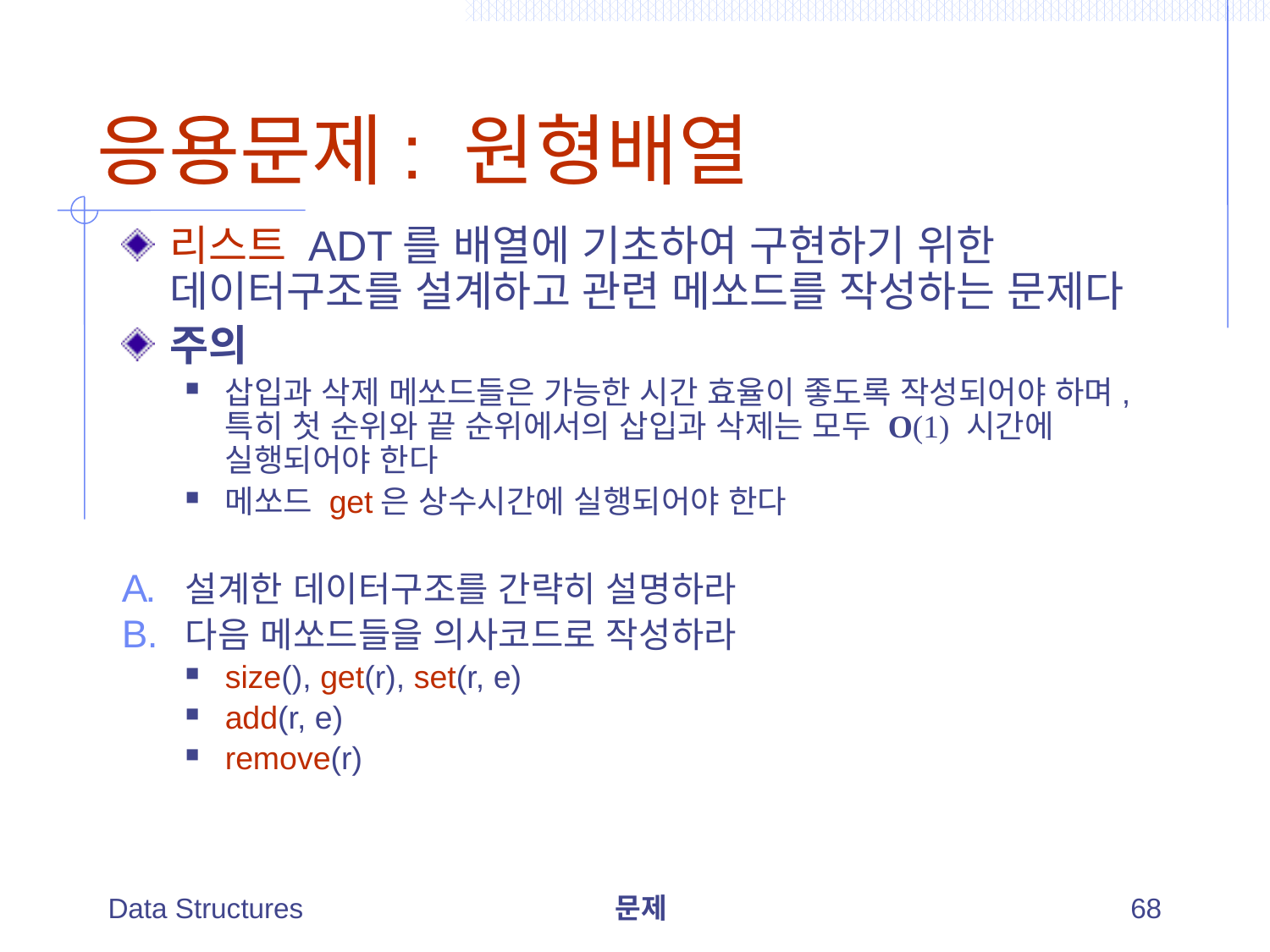

# 응용문제: 원형배열
리스트 ADT를 배열에 기초하여 구현하기 위한 데이터구조를 설계하고 관련 메쏘드를 작성하는 문제다
주의
삽입과 삭제 메쏘드들은 가능한 시간 효율이 좋도록 작성되어야 하며, 특히 첫 순위와 끝 순위에서의 삽입과 삭제는 모두 O(1) 시간에 실행되어야 한다
메쏘드 get은 상수시간에 실행되어야 한다

설계한 데이터구조를 간략히 설명하라
다음 메쏘드들을 의사코드로 작성하라
size(), get(r), set(r, e)
add(r, e)
remove(r)
Data Structures
문제
68